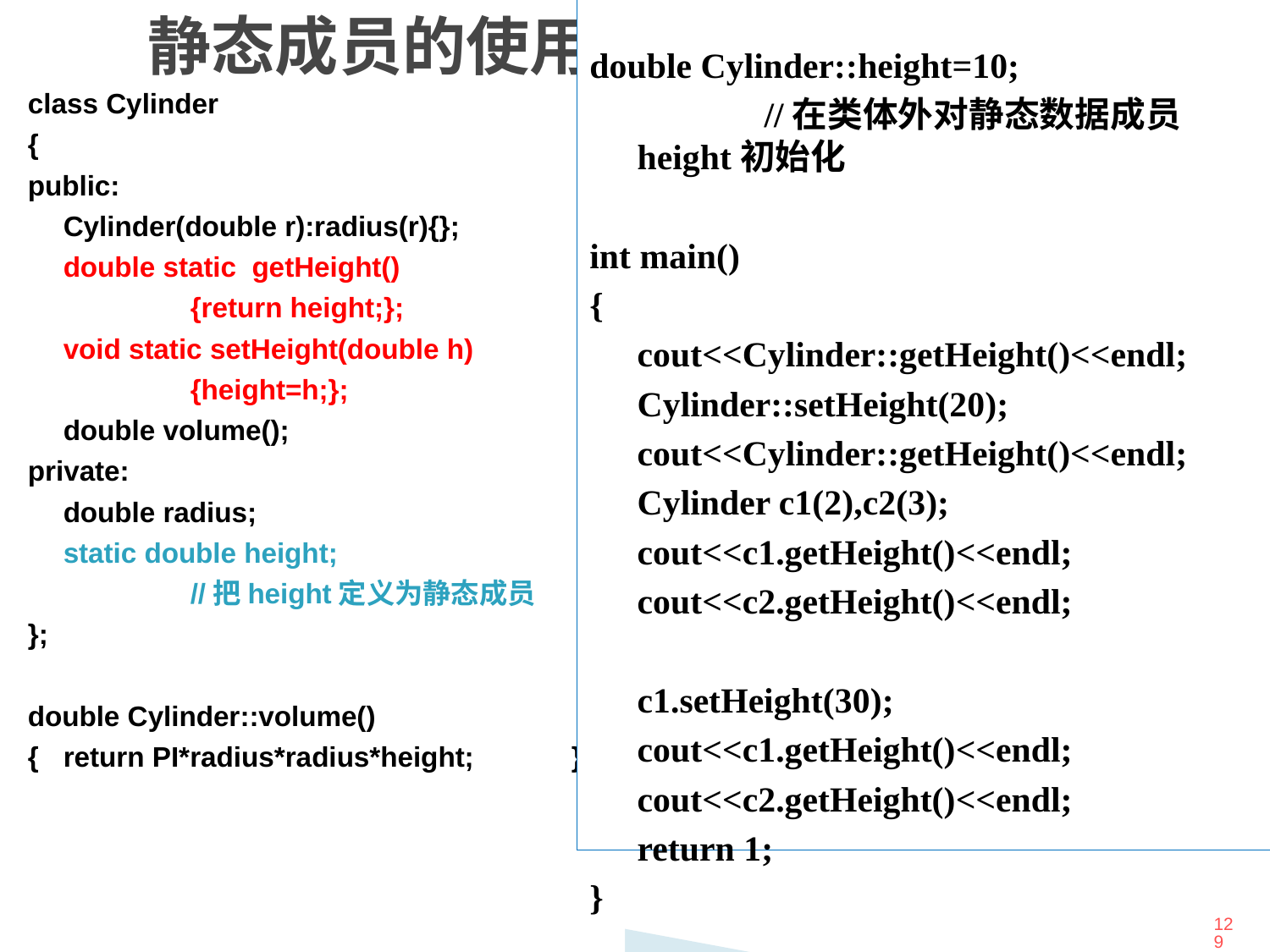

# 静态成员的使用

double Cylinder::height=10;
		//在类体外对静态数据成员height初始化

int main()
{
	cout<<Cylinder::getHeight()<<endl;
	Cylinder::setHeight(20);
	cout<<Cylinder::getHeight()<<endl;
	Cylinder c1(2),c2(3);
	cout<<c1.getHeight()<<endl;
	cout<<c2.getHeight()<<endl;

	c1.setHeight(30);
	cout<<c1.getHeight()<<endl;
	cout<<c2.getHeight()<<endl;
	return 1;
}

class Cylinder
{
public:
	Cylinder(double r):radius(r){};
	double static  getHeight()
		{return height;};
	void static setHeight(double h)
		{height=h;};
	double volume();
private:
	double radius;
	static double height;
		//把height定义为静态成员
};

double Cylinder::volume()
{	return PI*radius*radius*height;	}

129